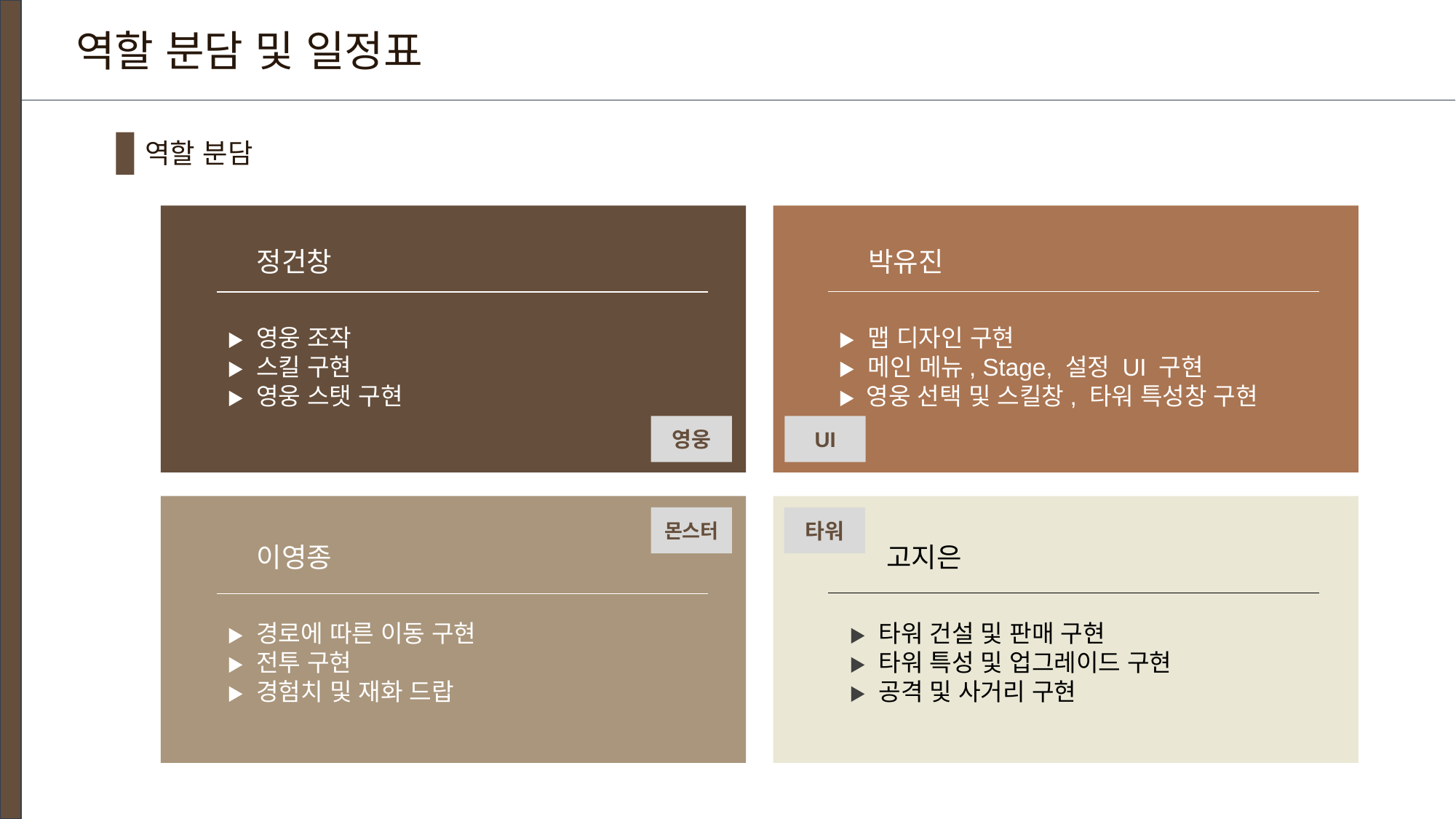

역할 분담 및 일정표
역할 분담

   정건창

▶ 영웅 조작
▶ 스킬 구현
▶ 영웅 스탯 구현
   박유진

▶ 맵 디자인 구현
▶ 메인 메뉴, Stage, 설정 UI 구현
▶ 영웅 선택 및 스킬창, 타워 특성창 구현
영웅
UI

몬스터
타워
   이영종

▶ 경로에 따른 이동 구현
▶ 전투 구현
▶ 경험치 및 재화 드랍

    고지은

▶ 타워 건설 및 판매 구현
▶ 타워 특성 및 업그레이드 구현
▶ 공격 및 사거리 구현